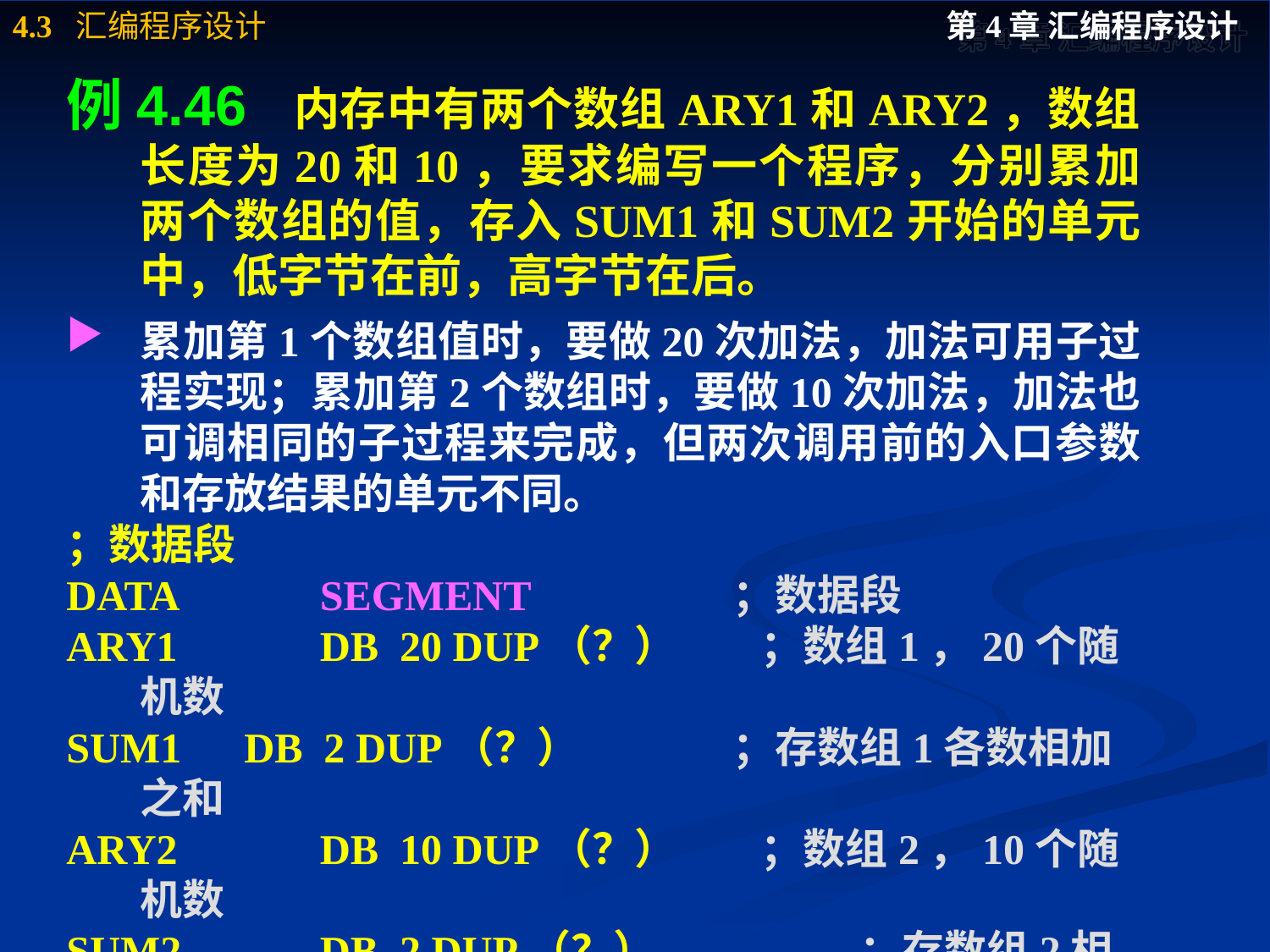

例4.46  内存中有两个数组ARY1和ARY2，数组长度为20和10，要求编写一个程序，分别累加两个数组的值，存入SUM1和SUM2开始的单元中，低字节在前，高字节在后。
累加第1个数组值时，要做20次加法，加法可用子过程实现；累加第2个数组时，要做10次加法，加法也可调相同的子过程来完成，但两次调用前的入口参数和存放结果的单元不同。
；数据段
DATA	　SEGMENT	　　；数据段
ARY1	　DB  20 DUP（？）　　；数组1，20个随机数
SUM1　DB  2 DUP（？）	　　；存数组1各数相加之和
ARY2	　DB  10 DUP（？）　　；数组2，10个随机数
SUM2	　DB  2 DUP（？）	　　；存数组2相加之和
DATA	　ENDS